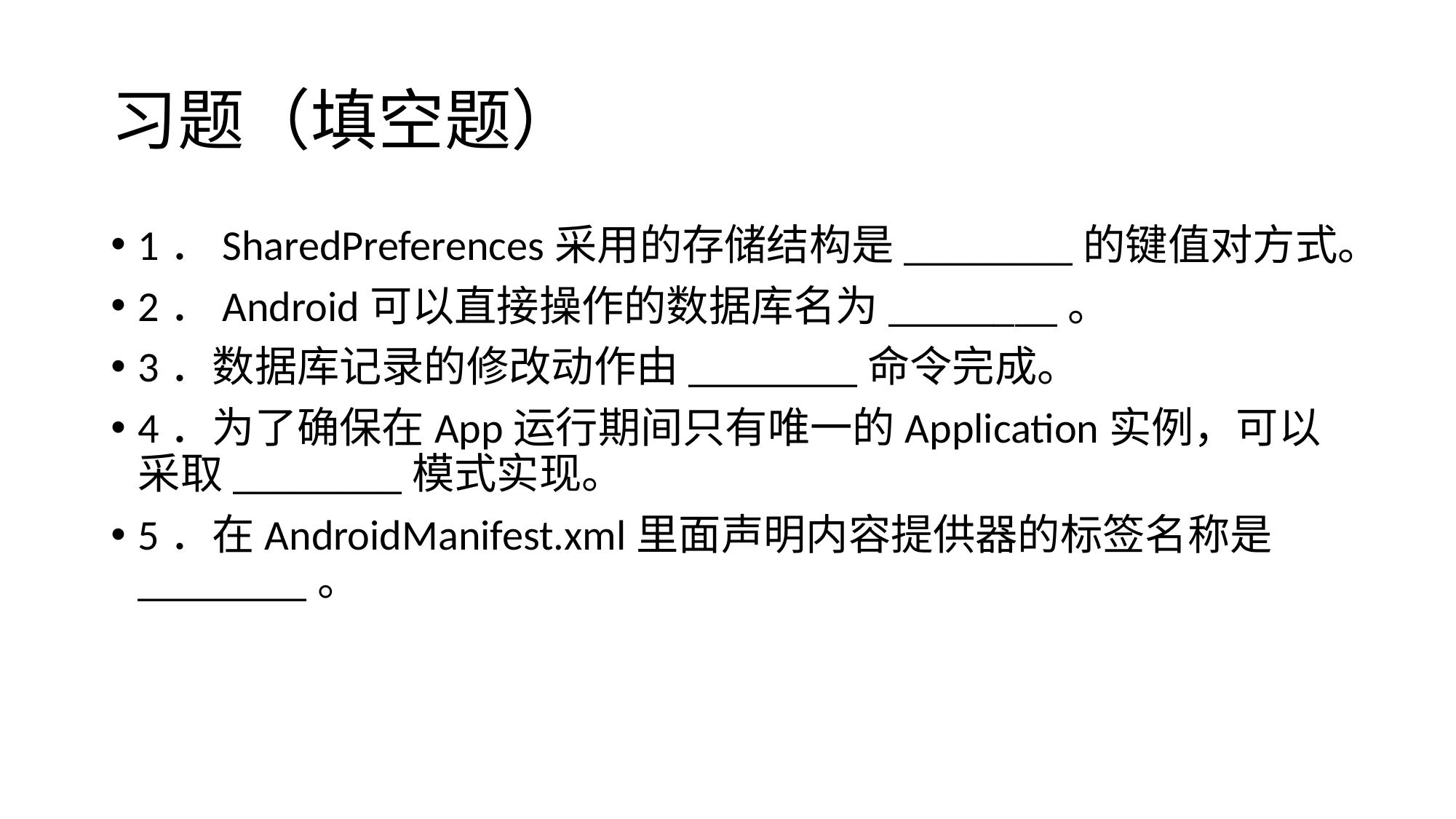

# 习题（填空题）
1．SharedPreferences采用的存储结构是________的键值对方式。
2．Android可以直接操作的数据库名为________。
3．数据库记录的修改动作由________命令完成。
4．为了确保在App运行期间只有唯一的Application实例，可以采取________模式实现。
5．在AndroidManifest.xml里面声明内容提供器的标签名称是________。